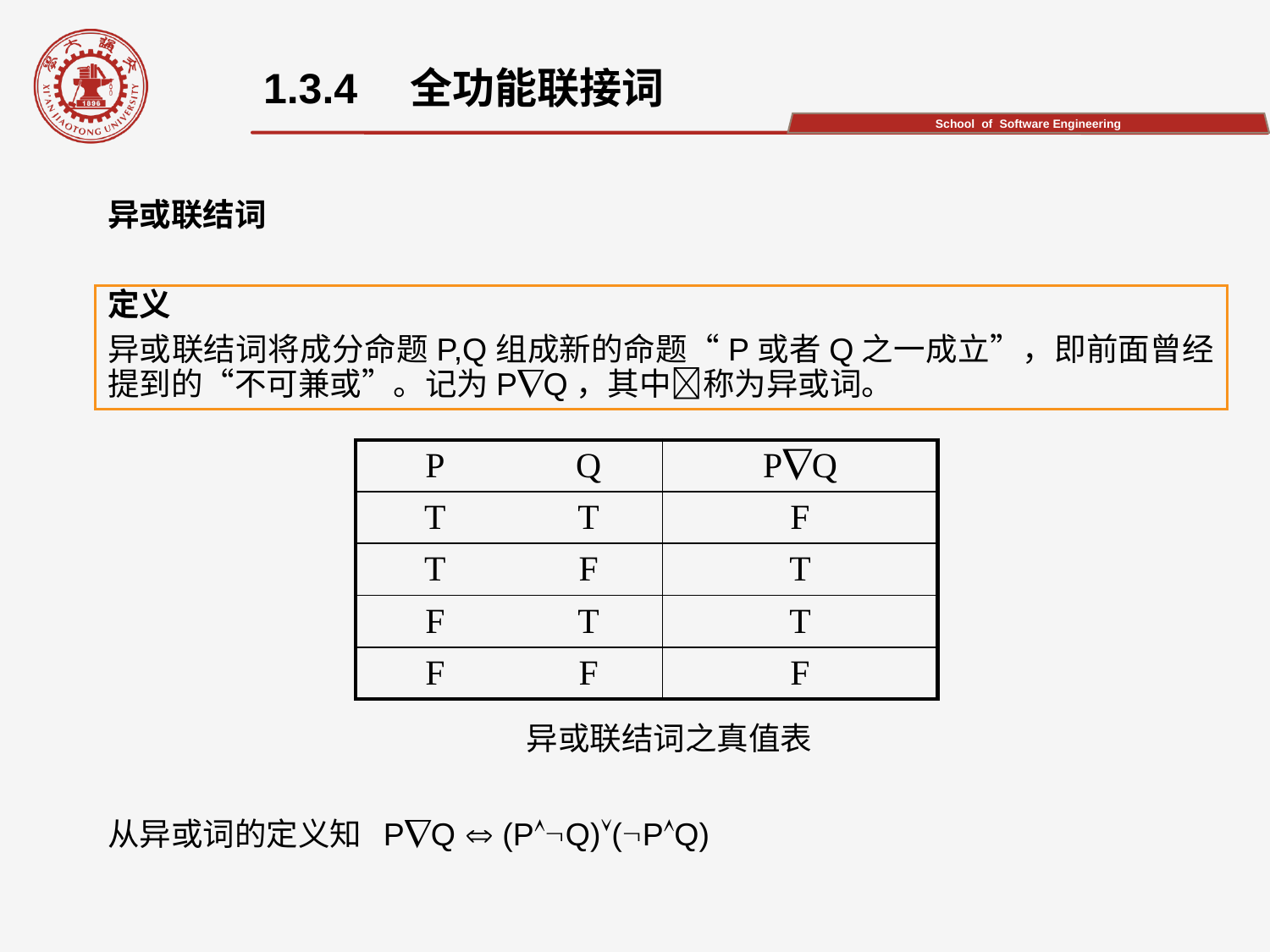

1.3.4　全功能联接词
异或联结词

定义
异或联结词将成分命题P,Q组成新的命题“P或者Q之一成立”，即前面曾经提到的“不可兼或”。记为P∇Q，其中∇称为异或词。

 异或联结词之真值表

从异或词的定义知  P∇Q ⇔ (P∧¬Q)∨(¬P∧Q)

| P | Q | P∇Q |
| --- | --- | --- |
| T | T | F |
| T | F | T |
| F | T | T |
| F | F | F |